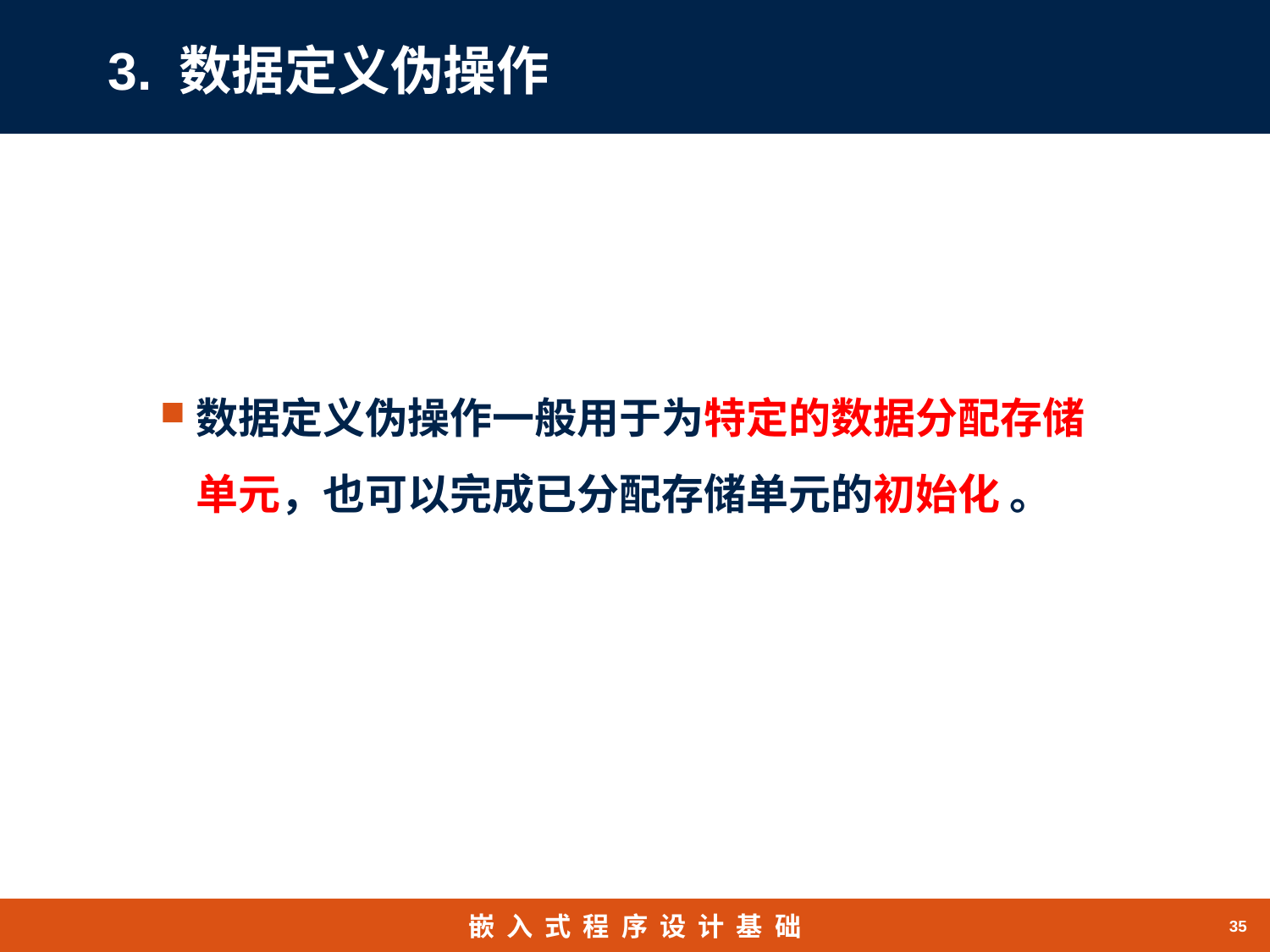

# 3. 数据定义伪操作
数据定义伪操作一般用于为特定的数据分配存储单元，也可以完成已分配存储单元的初始化 。